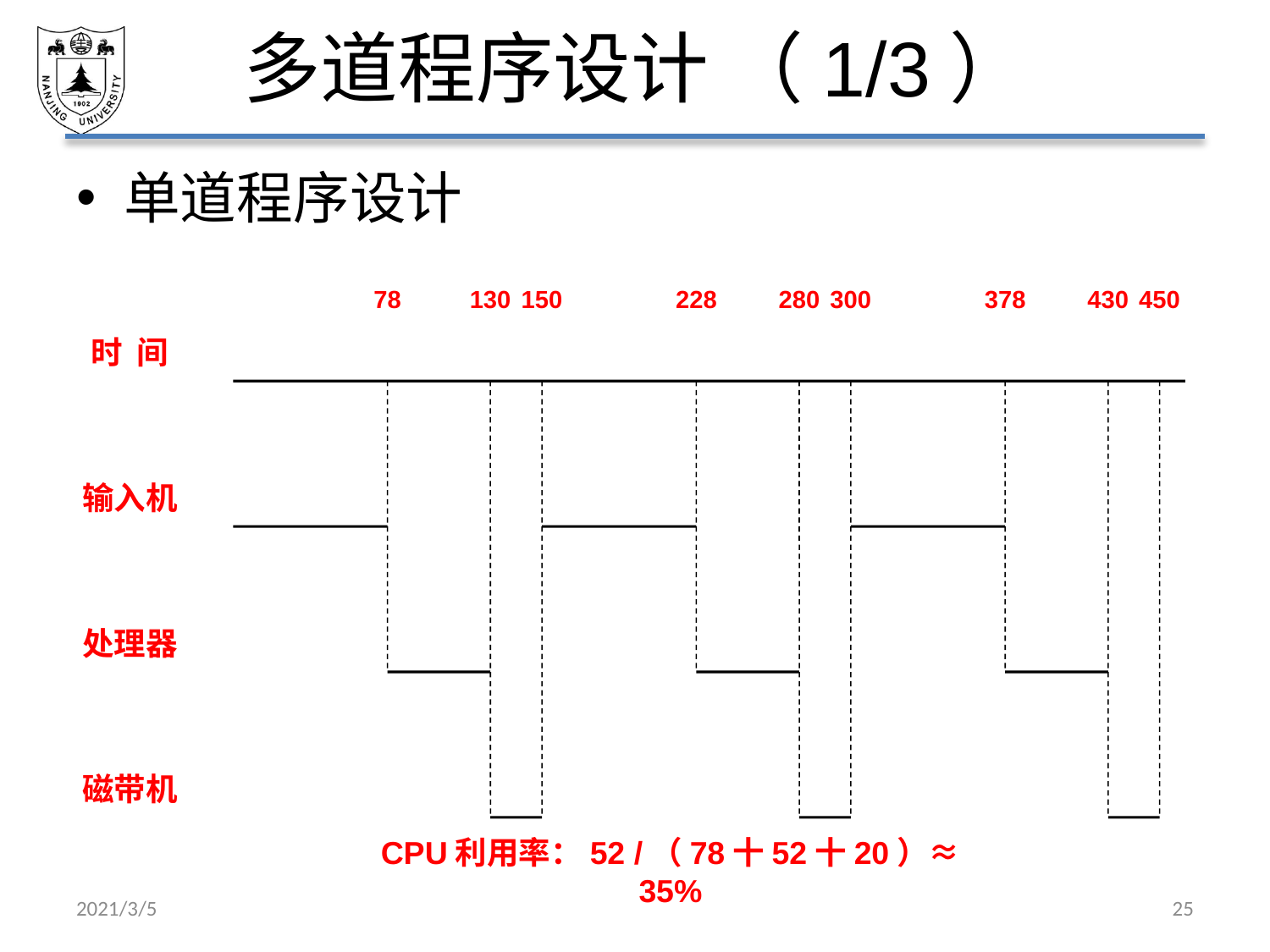

# 多道程序设计 （1/3）
单道程序设计
78
130
150
228
280
300
378
430
450
时  间

输入机
处理器
磁带机
CPU利用率：52 /（78十52十20）≈ 35%
2021/3/5
25